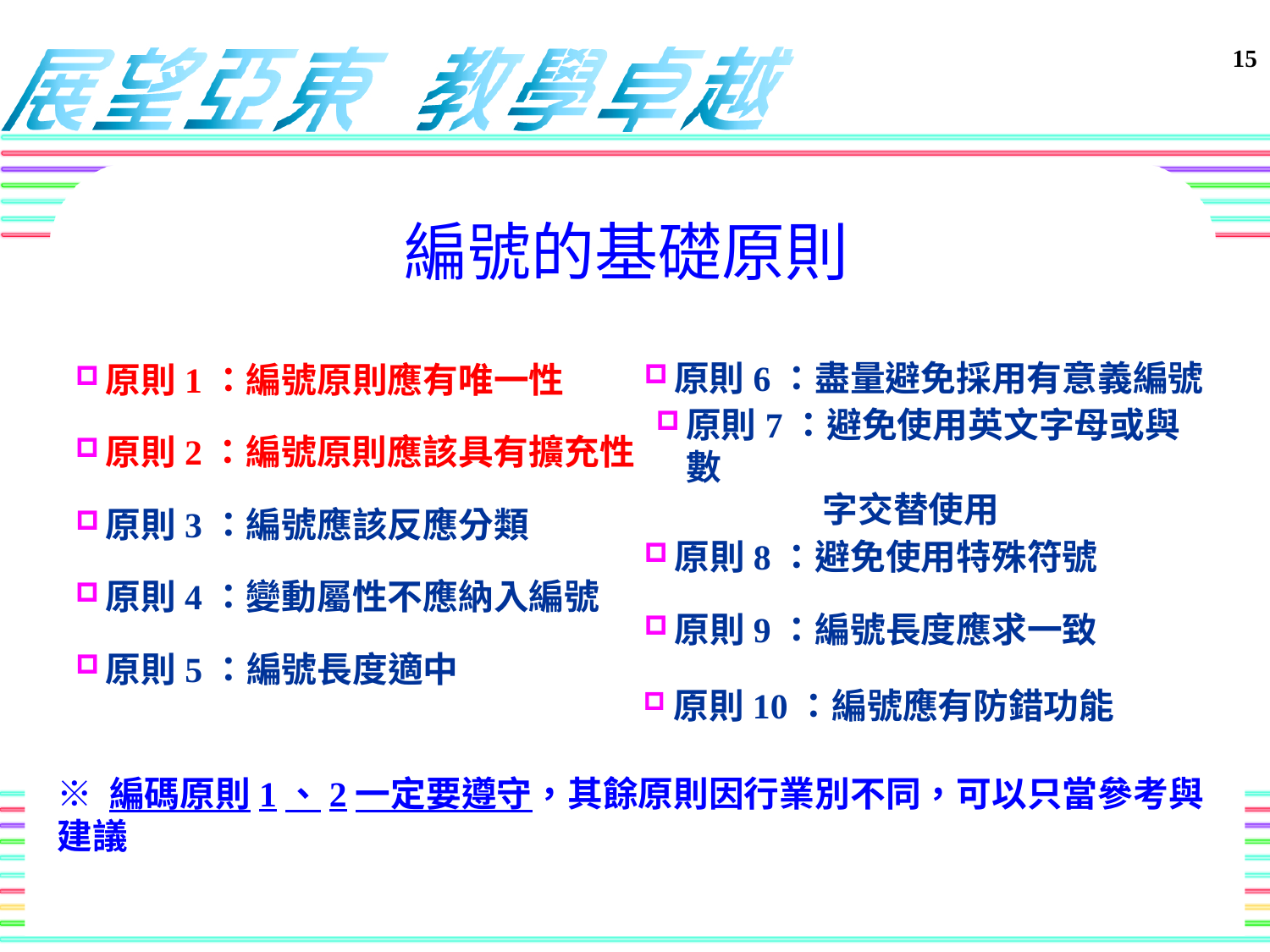

# 編號的基礎原則

原則6：盡量避免採用有意義編號
原則1：編號原則應有唯一性
原則7：避免使用英文字母或與數
                 字交替使用
原則2：編號原則應該具有擴充性
原則3：編號應該反應分類
原則8：避免使用特殊符號
原則4：變動屬性不應納入編號
原則9：編號長度應求一致
原則5：編號長度適中
原則10：編號應有防錯功能
※ 編碼原則1、2一定要遵守，其餘原則因行業別不同，可以只當參考與建議